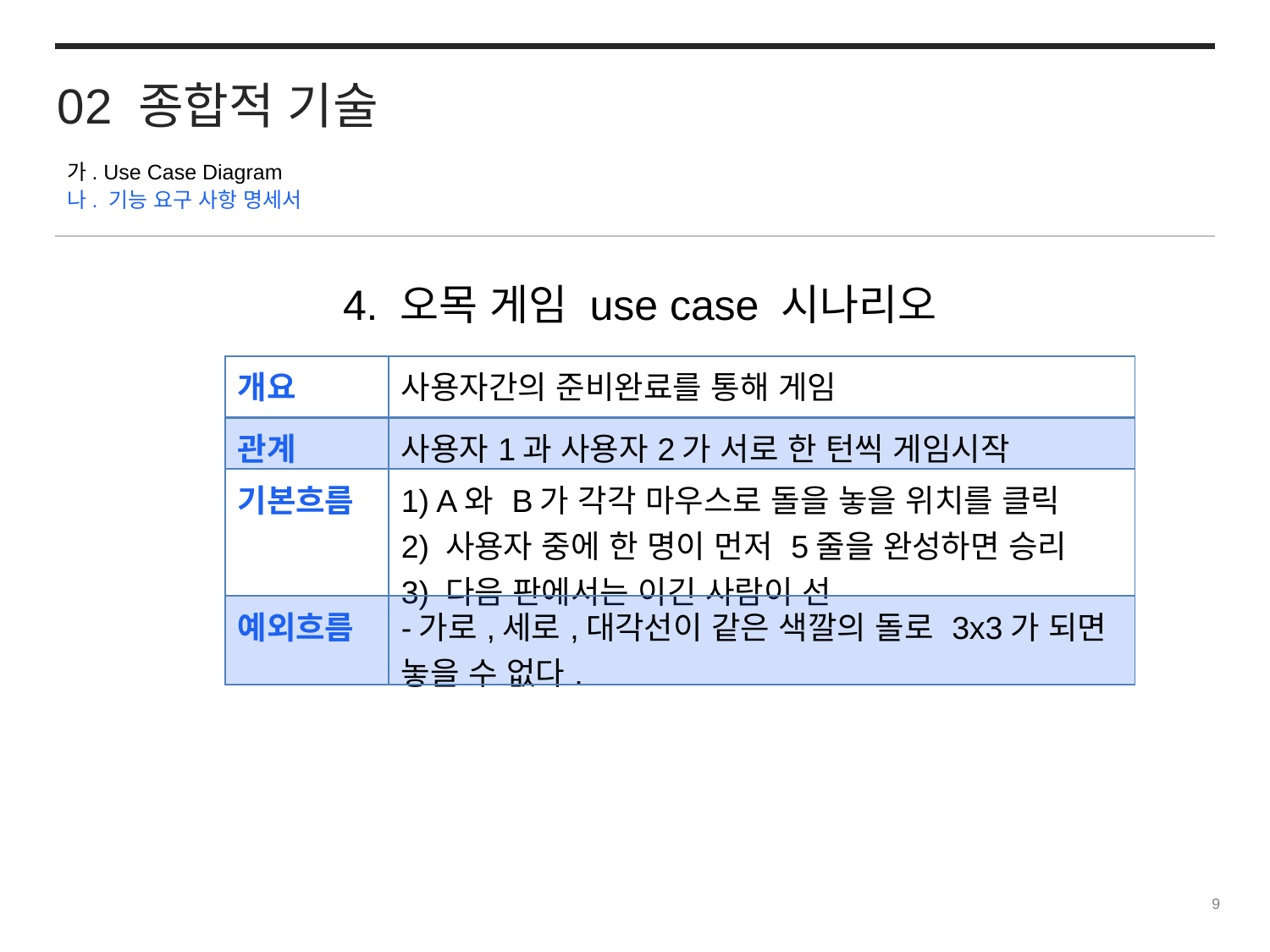

02 종합적 기술
가. Use Case Diagram
나. 기능 요구 사항 명세서
4. 오목 게임 use case 시나리오
| 개요 | 사용자간의 준비완료를 통해 게임 |
| --- | --- |
| 관계 | 사용자1과 사용자2가 서로 한 턴씩 게임시작 |
| 기본흐름 | 1) A와 B가 각각 마우스로 돌을 놓을 위치를 클릭 2) 사용자 중에 한 명이 먼저 5줄을 완성하면 승리 3) 다음 판에서는 이긴 사람이 선 |
| 예외흐름 | -가로,세로,대각선이 같은 색깔의 돌로 3x3가 되면 놓을 수 없다. |